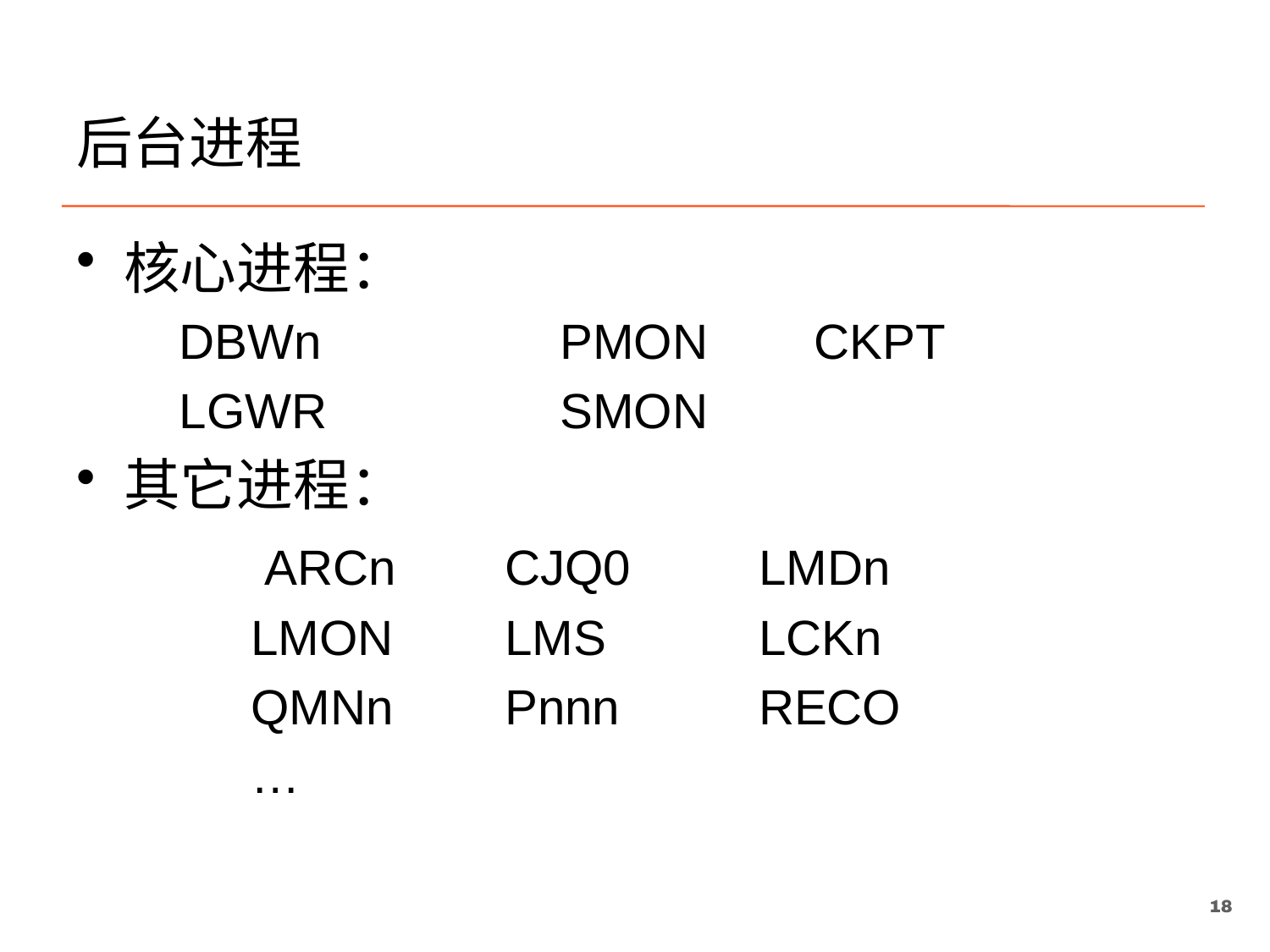

# 后台进程
核心进程：
	DBWn		PMON	CKPT
	LGWR		SMON
其它进程：
		 ARCn 	CJQ0 	LMDn
		LMON	LMS		LCKn
		QMNn 	Pnnn		RECO
		…

18